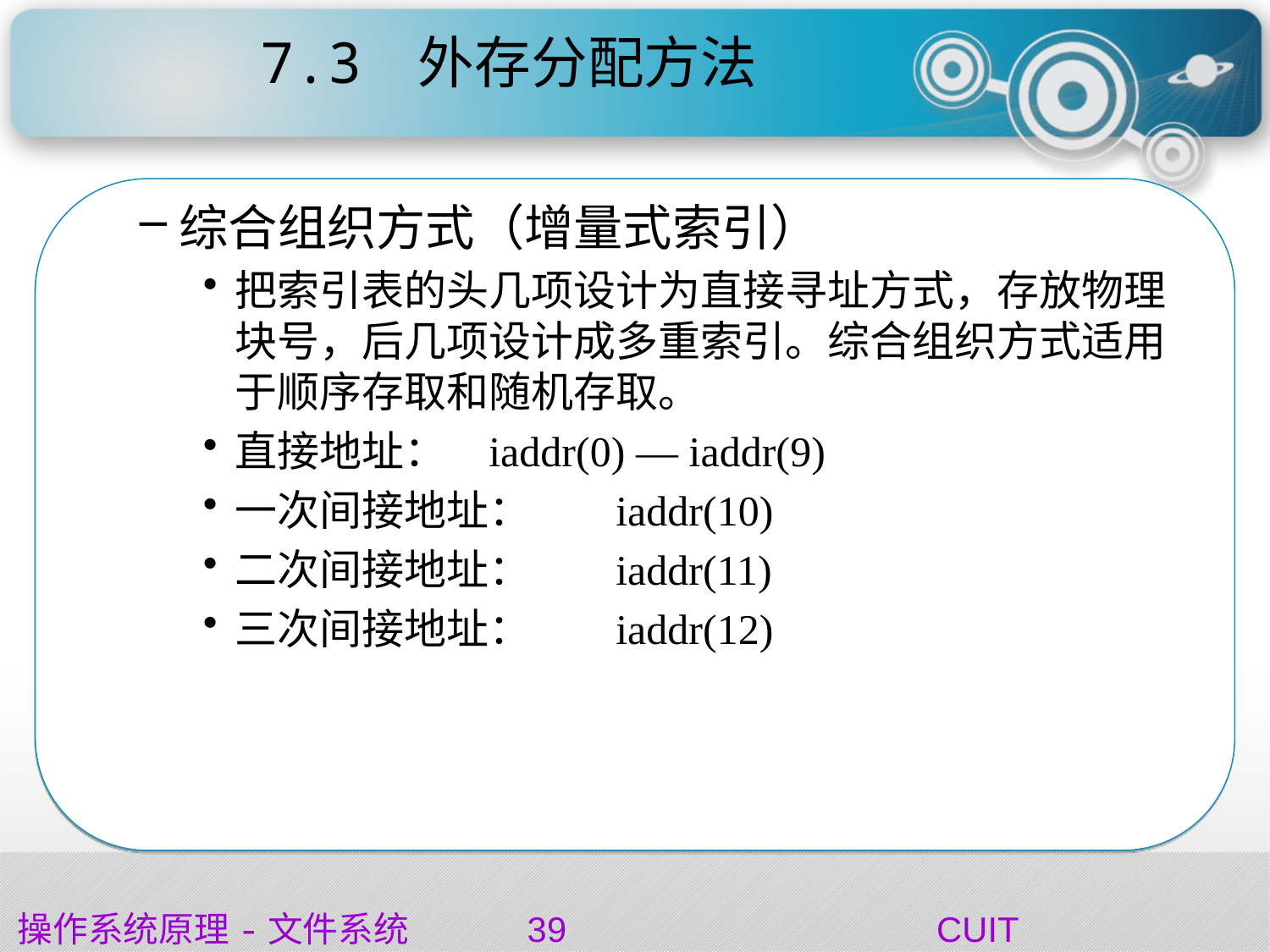

# 7.3   外存分配方法
综合组织方式（增量式索引）
把索引表的头几项设计为直接寻址方式，存放物理块号，后几项设计成多重索引。综合组织方式适用于顺序存取和随机存取。
直接地址：	iaddr(0) — iaddr(9)
一次间接地址：	iaddr(10)
二次间接地址：	iaddr(11)
三次间接地址：	iaddr(12)